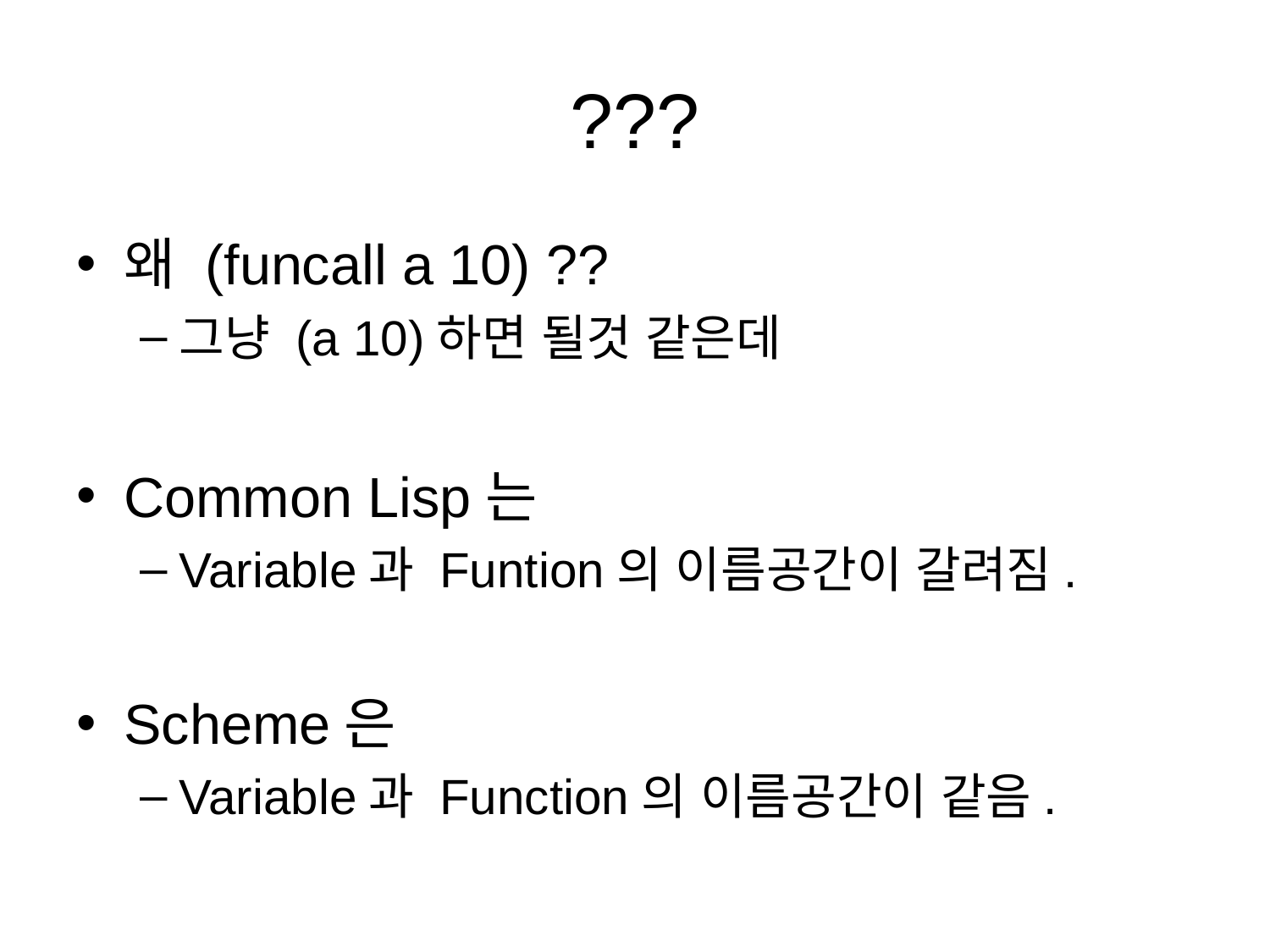

# ???
왜 (funcall a 10) ??
그냥 (a 10)하면 될것 같은데

Common Lisp는
Variable과 Funtion의 이름공간이 갈려짐.

Scheme은
Variable과 Function의 이름공간이 같음.